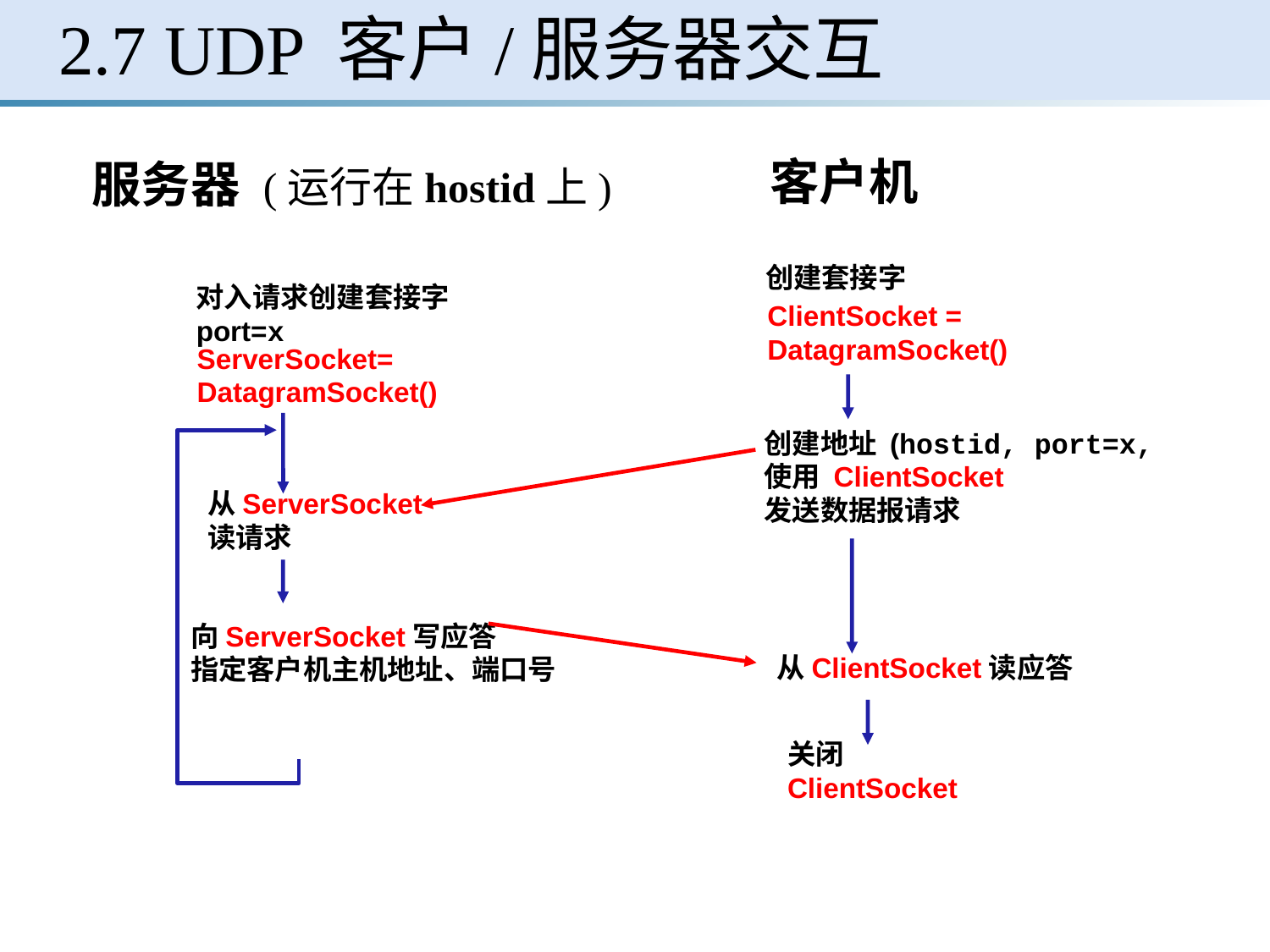

# 2.7 UDP 客户/服务器交互
客户机
创建套接字

ClientSocket =
DatagramSocket()

创建地址 (hostid, port=x,
使用 ClientSocket
发送数据报请求

服务器 (运行在hostid上)
对入请求创建套接字
port=x
ServerSocket=
DatagramSocket()

从ServerSocket
读请求

关闭
ClientSocket

从ClientSocket读应答

向ServerSocket写应答
指定客户机主机地址、端口号